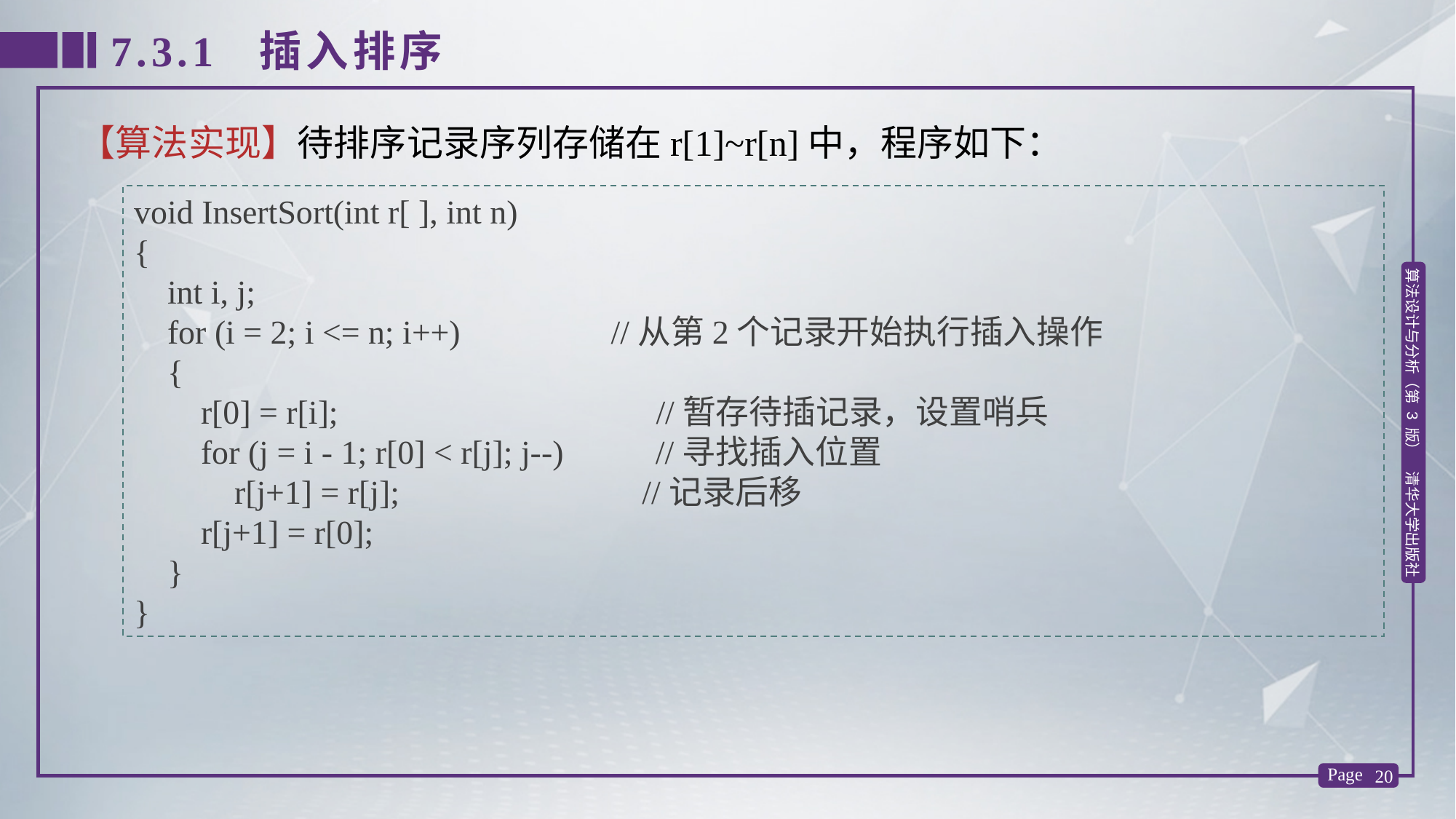

7.3.1  插入排序
【算法实现】待排序记录序列存储在r[1]~r[n]中，程序如下：
void InsertSort(int r[ ], int n)
{
    int i, j;
    for (i = 2; i <= n; i++)                  //从第2个记录开始执行插入操作
    {
        r[0] = r[i];                                      //暂存待插记录，设置哨兵
        for (j = i - 1; r[0] < r[j]; j--)           //寻找插入位置
            r[j+1] = r[j];                             //记录后移
        r[j+1] = r[0];
    }
}